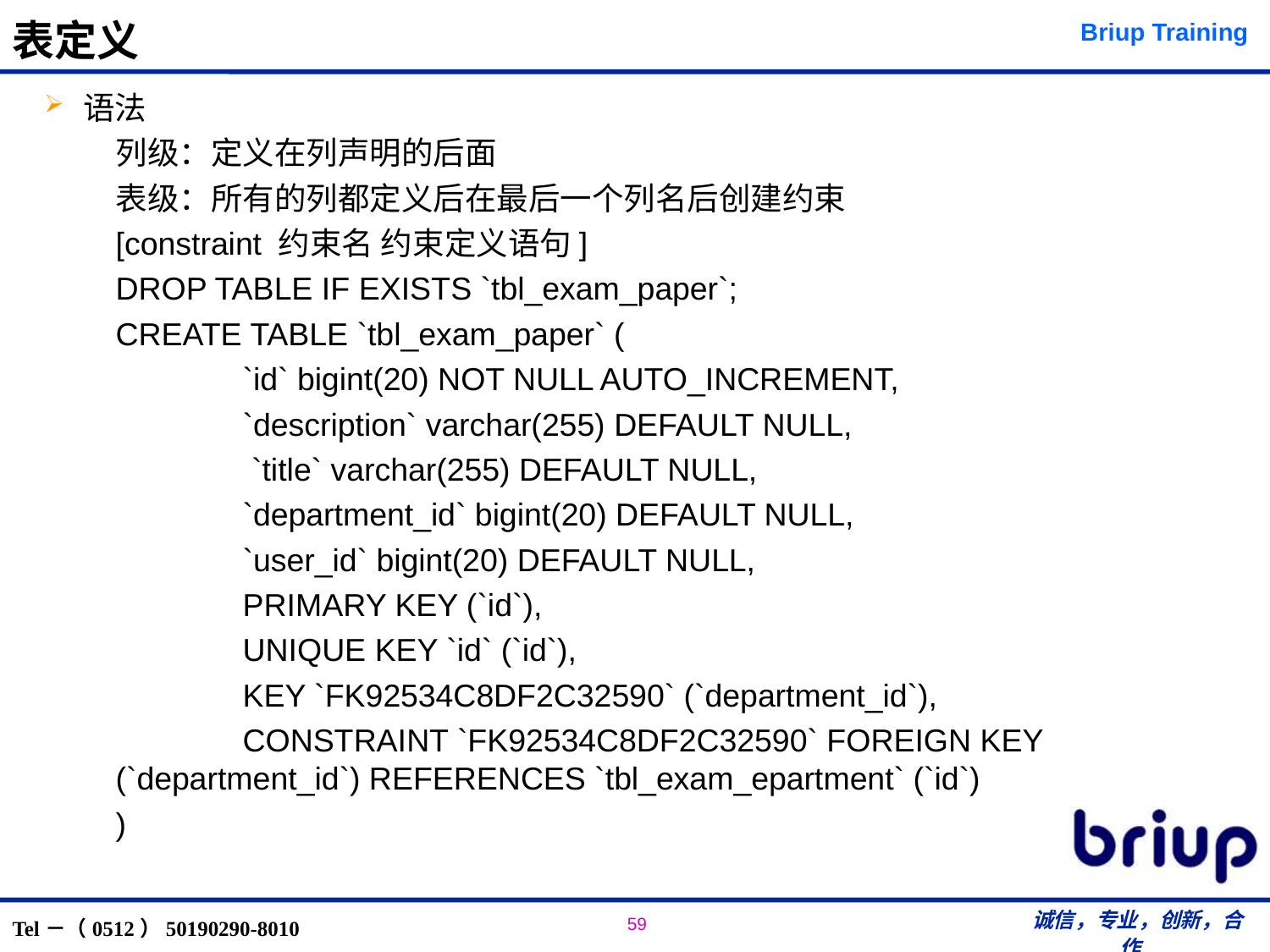

# 表定义
语法
列级：定义在列声明的后面
表级：所有的列都定义后在最后一个列名后创建约束
[constraint 约束名 约束定义语句]
DROP TABLE IF EXISTS `tbl_exam_paper`;
CREATE TABLE `tbl_exam_paper` (
	`id` bigint(20) NOT NULL AUTO_INCREMENT,
	`description` varchar(255) DEFAULT NULL,
	 `title` varchar(255) DEFAULT NULL,
	`department_id` bigint(20) DEFAULT NULL,
	`user_id` bigint(20) DEFAULT NULL,
	PRIMARY KEY (`id`),
	UNIQUE KEY `id` (`id`),
	KEY `FK92534C8DF2C32590` (`department_id`),
	CONSTRAINT `FK92534C8DF2C32590` FOREIGN KEY (`department_id`) REFERENCES `tbl_exam_epartment` (`id`)
)